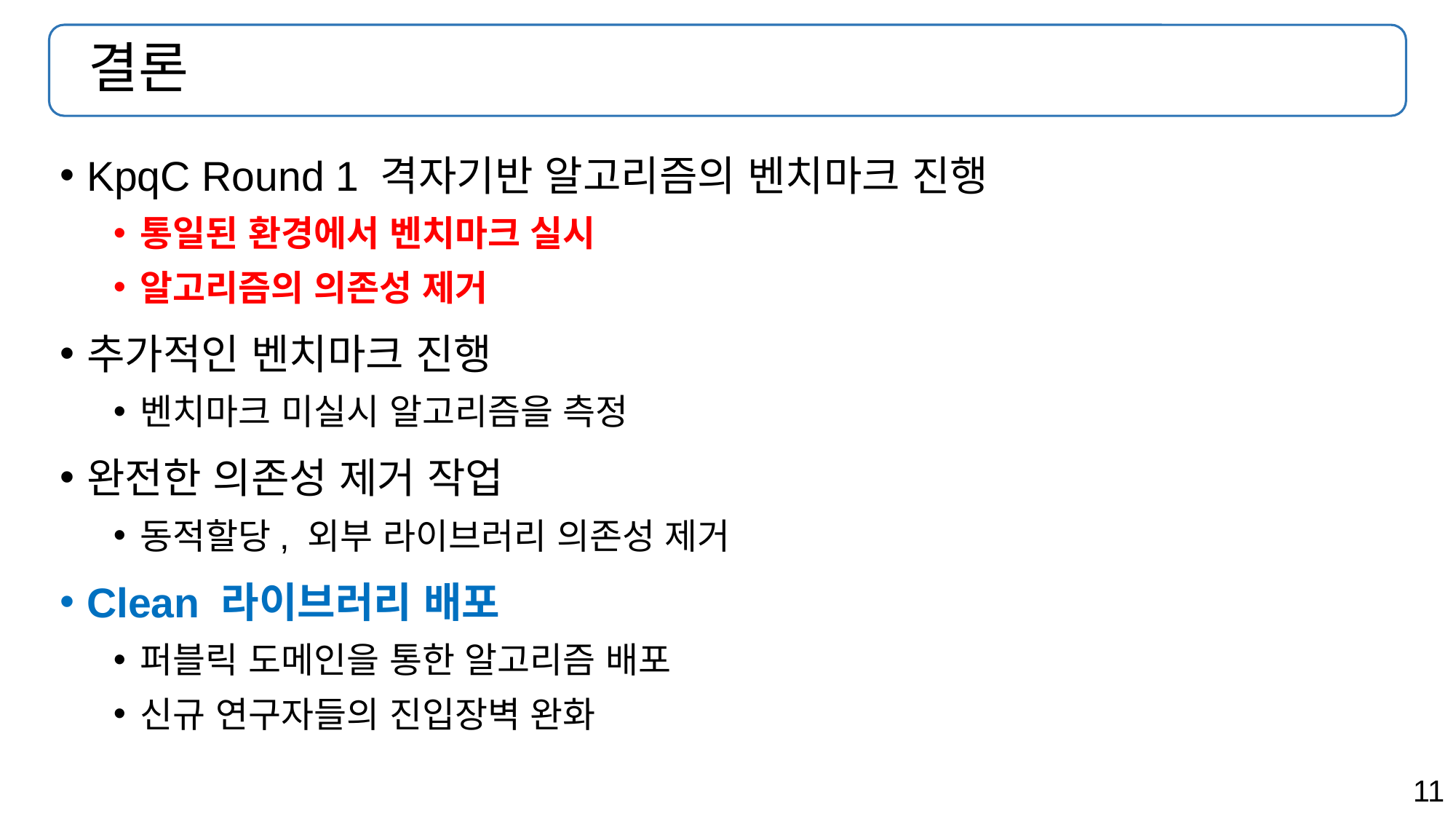

# 결론
KpqC Round 1 격자기반 알고리즘의 벤치마크 진행
통일된 환경에서 벤치마크 실시
알고리즘의 의존성 제거
추가적인 벤치마크 진행
벤치마크 미실시 알고리즘을 측정
완전한 의존성 제거 작업
동적할당, 외부 라이브러리 의존성 제거
Clean 라이브러리 배포
퍼블릭 도메인을 통한 알고리즘 배포
신규 연구자들의 진입장벽 완화